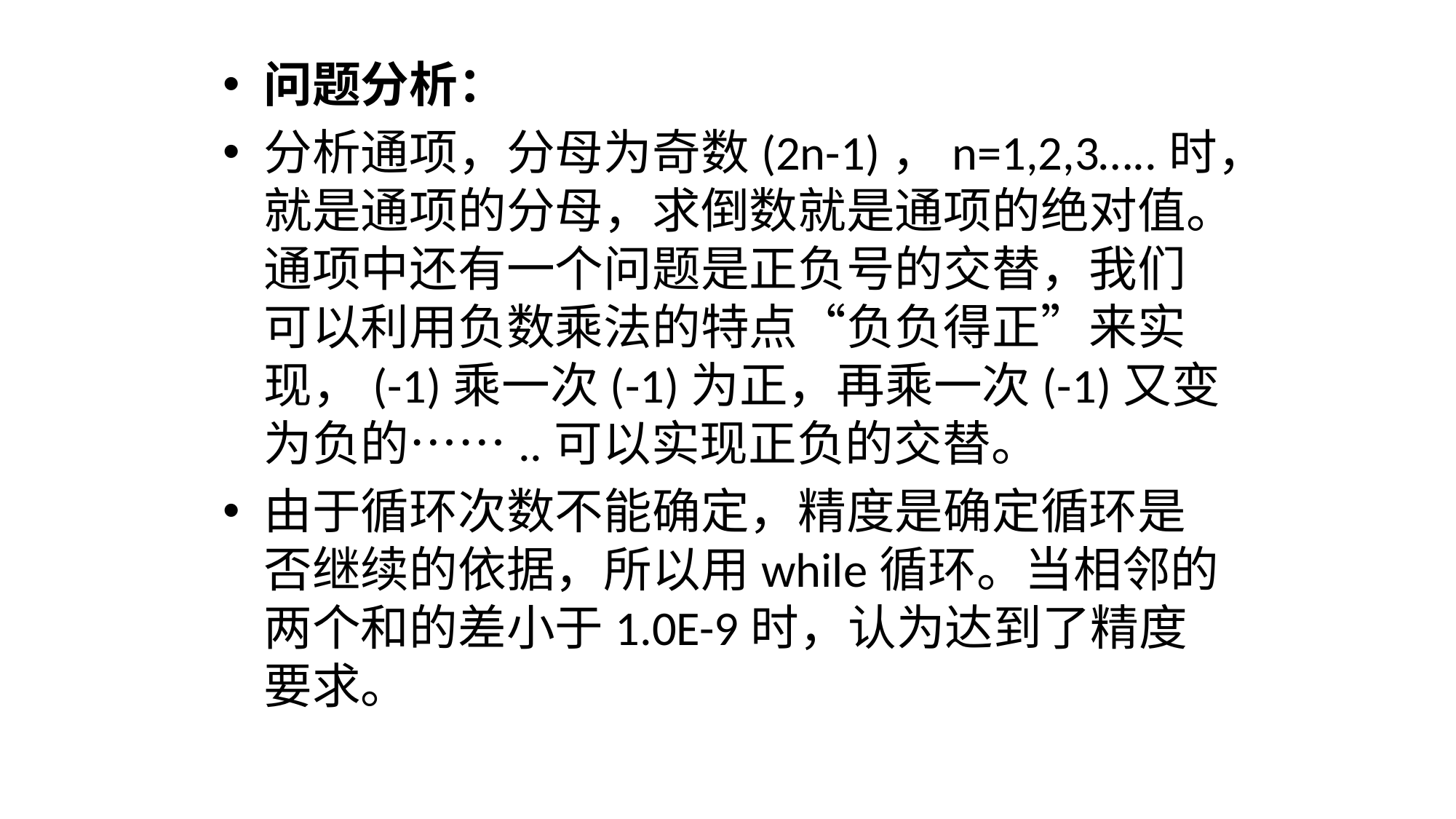

问题分析：
分析通项，分母为奇数(2n-1)，n=1,2,3…..时，就是通项的分母，求倒数就是通项的绝对值。通项中还有一个问题是正负号的交替，我们可以利用负数乘法的特点“负负得正”来实现，(-1)乘一次(-1)为正，再乘一次(-1)又变为负的……..可以实现正负的交替。
由于循环次数不能确定，精度是确定循环是否继续的依据，所以用while循环。当相邻的两个和的差小于1.0E-9时，认为达到了精度要求。